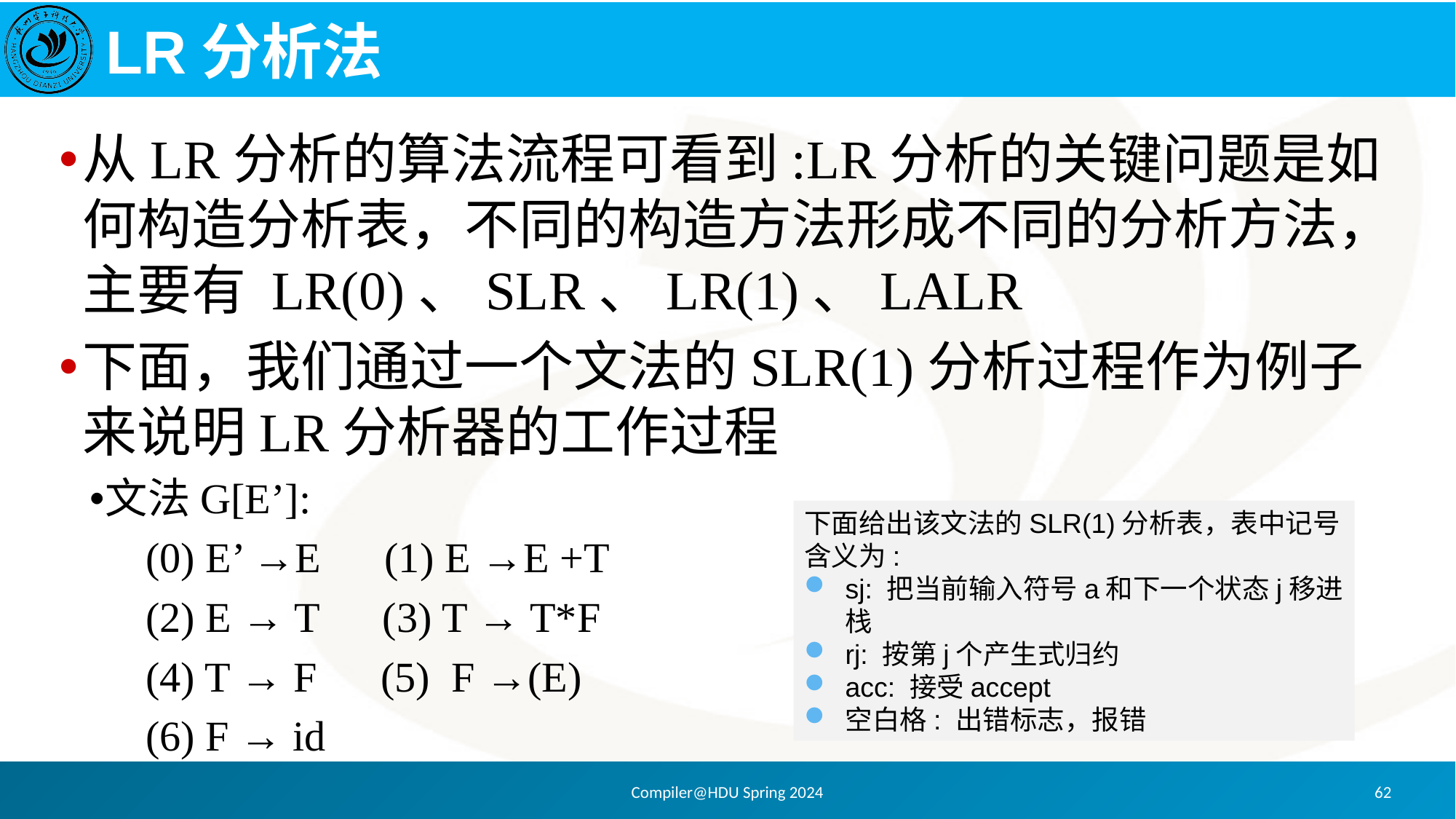

# LR分析法
从LR分析的算法流程可看到:LR分析的关键问题是如何构造分析表，不同的构造方法形成不同的分析方法，主要有 LR(0)、SLR、LR(1)、LALR
下面，我们通过一个文法的SLR(1)分析过程作为例子来说明LR分析器的工作过程
文法G[E’]:
   (0) E’ →E      (1) E →E +T
   (2) E → T      (3) T → T*F
   (4) T → F      (5)  F →(E)
   (6) F → id
下面给出该文法的SLR(1)分析表，表中记号含义为:
sj: 把当前输入符号a和下一个状态j移进栈
rj: 按第j个产生式归约
acc: 接受accept
空白格: 出错标志，报错
Compiler@HDU Spring 2024
62